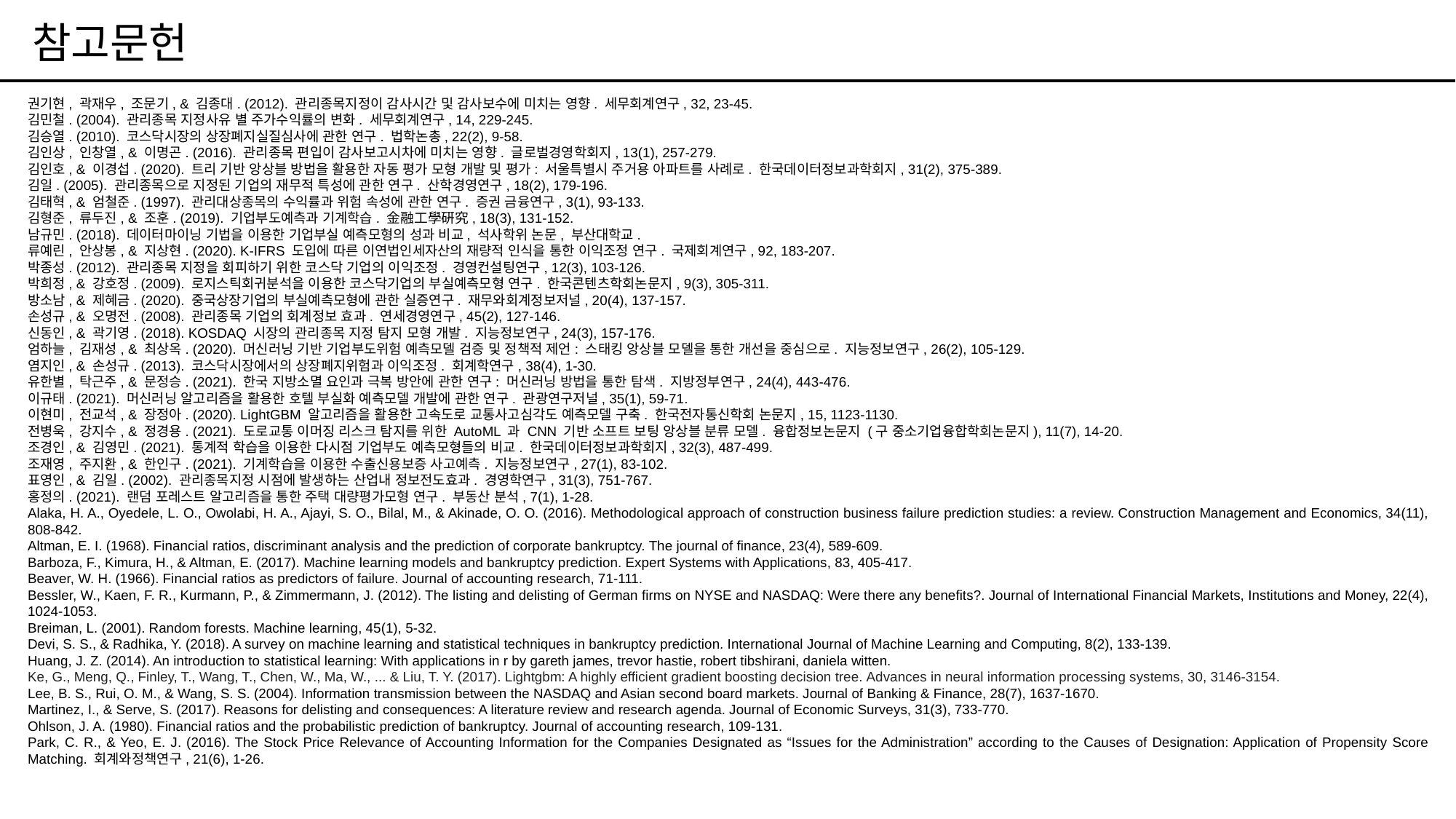

참고문헌
권기현, 곽재우, 조문기, & 김종대. (2012). 관리종목지정이 감사시간 및 감사보수에 미치는 영향. 세무회계연구, 32, 23-45.
김민철. (2004). 관리종목 지정사유 별 주가수익률의 변화. 세무회계연구, 14, 229-245.
김승열. (2010). 코스닥시장의 상장폐지실질심사에 관한 연구. 법학논총, 22(2), 9-58.
김인상, 인창열, & 이명곤. (2016). 관리종목 편입이 감사보고시차에 미치는 영향. 글로벌경영학회지, 13(1), 257-279.
김인호, & 이경섭. (2020). 트리 기반 앙상블 방법을 활용한 자동 평가 모형 개발 및 평가: 서울특별시 주거용 아파트를 사례로. 한국데이터정보과학회지, 31(2), 375-389.
김일. (2005). 관리종목으로 지정된 기업의 재무적 특성에 관한 연구. 산학경영연구, 18(2), 179-196.
김태혁, & 엄철준. (1997). 관리대상종목의 수익률과 위험 속성에 관한 연구. 증권 금융연구, 3(1), 93-133.
김형준, 류두진, & 조훈. (2019). 기업부도예측과 기계학습. 金融工學硏究, 18(3), 131-152.
남규민. (2018). 데이터마이닝 기법을 이용한 기업부실 예측모형의 성과 비교, 석사학위 논문, 부산대학교.
류예린, 안상봉, & 지상현. (2020). K-IFRS 도입에 따른 이연법인세자산의 재량적 인식을 통한 이익조정 연구. 국제회계연구, 92, 183-207.
박종성. (2012). 관리종목 지정을 회피하기 위한 코스닥 기업의 이익조정. 경영컨설팅연구, 12(3), 103-126.
박희정, & 강호정. (2009). 로지스틱회귀분석을 이용한 코스닥기업의 부실예측모형 연구. 한국콘텐츠학회논문지, 9(3), 305-311.
방소남, & 제혜금. (2020). 중국상장기업의 부실예측모형에 관한 실증연구. 재무와회계정보저널, 20(4), 137-157.
손성규, & 오명전. (2008). 관리종목 기업의 회계정보 효과. 연세경영연구, 45(2), 127-146.
신동인, & 곽기영. (2018). KOSDAQ 시장의 관리종목 지정 탐지 모형 개발. 지능정보연구, 24(3), 157-176.
엄하늘, 김재성, & 최상옥. (2020). 머신러닝 기반 기업부도위험 예측모델 검증 및 정책적 제언: 스태킹 앙상블 모델을 통한 개선을 중심으로. 지능정보연구, 26(2), 105-129.
염지인, & 손성규. (2013). 코스닥시장에서의 상장폐지위험과 이익조정. 회계학연구, 38(4), 1-30.
유한별, 탁근주, & 문정승. (2021). 한국 지방소멸 요인과 극복 방안에 관한 연구: 머신러닝 방법을 통한 탐색. 지방정부연구, 24(4), 443-476.
이규태. (2021). 머신러닝 알고리즘을 활용한 호텔 부실화 예측모델 개발에 관한 연구. 관광연구저널, 35(1), 59-71.
이현미, 전교석, & 장정아. (2020). LightGBM 알고리즘을 활용한 고속도로 교통사고심각도 예측모델 구축. 한국전자통신학회 논문지, 15, 1123-1130.
전병욱, 강지수, & 정경용. (2021). 도로교통 이머징 리스크 탐지를 위한 AutoML 과 CNN 기반 소프트 보팅 앙상블 분류 모델. 융합정보논문지 (구 중소기업융합학회논문지), 11(7), 14-20.
조경인, & 김영민. (2021). 통계적 학습을 이용한 다시점 기업부도 예측모형들의 비교. 한국데이터정보과학회지, 32(3), 487-499.
조재영, 주지환, & 한인구. (2021). 기계학습을 이용한 수출신용보증 사고예측. 지능정보연구, 27(1), 83-102.
표영인, & 김일. (2002). 관리종목지정 시점에 발생하는 산업내 정보전도효과. 경영학연구, 31(3), 751-767.
홍정의. (2021). 랜덤 포레스트 알고리즘을 통한 주택 대량평가모형 연구. 부동산 분석, 7(1), 1-28.
Alaka, H. A., Oyedele, L. O., Owolabi, H. A., Ajayi, S. O., Bilal, M., & Akinade, O. O. (2016). Methodological approach of construction business failure prediction studies: a review. Construction Management and Economics, 34(11), 808-842.
Altman, E. I. (1968). Financial ratios, discriminant analysis and the prediction of corporate bankruptcy. The journal of finance, 23(4), 589-609.
Barboza, F., Kimura, H., & Altman, E. (2017). Machine learning models and bankruptcy prediction. Expert Systems with Applications, 83, 405-417.
Beaver, W. H. (1966). Financial ratios as predictors of failure. Journal of accounting research, 71-111.
Bessler, W., Kaen, F. R., Kurmann, P., & Zimmermann, J. (2012). The listing and delisting of German firms on NYSE and NASDAQ: Were there any benefits?. Journal of International Financial Markets, Institutions and Money, 22(4), 1024-1053.
Breiman, L. (2001). Random forests. Machine learning, 45(1), 5-32.
Devi, S. S., & Radhika, Y. (2018). A survey on machine learning and statistical techniques in bankruptcy prediction. International Journal of Machine Learning and Computing, 8(2), 133-139.
Huang, J. Z. (2014). An introduction to statistical learning: With applications in r by gareth james, trevor hastie, robert tibshirani, daniela witten.
Ke, G., Meng, Q., Finley, T., Wang, T., Chen, W., Ma, W., ... & Liu, T. Y. (2017). Lightgbm: A highly efficient gradient boosting decision tree. Advances in neural information processing systems, 30, 3146-3154.
Lee, B. S., Rui, O. M., & Wang, S. S. (2004). Information transmission between the NASDAQ and Asian second board markets. Journal of Banking & Finance, 28(7), 1637-1670.
Martinez, I., & Serve, S. (2017). Reasons for delisting and consequences: A literature review and research agenda. Journal of Economic Surveys, 31(3), 733-770.
Ohlson, J. A. (1980). Financial ratios and the probabilistic prediction of bankruptcy. Journal of accounting research, 109-131.
Park, C. R., & Yeo, E. J. (2016). The Stock Price Relevance of Accounting Information for the Companies Designated as “Issues for the Administration” according to the Causes of Designation: Application of Propensity Score Matching. 회계와정책연구, 21(6), 1-26.